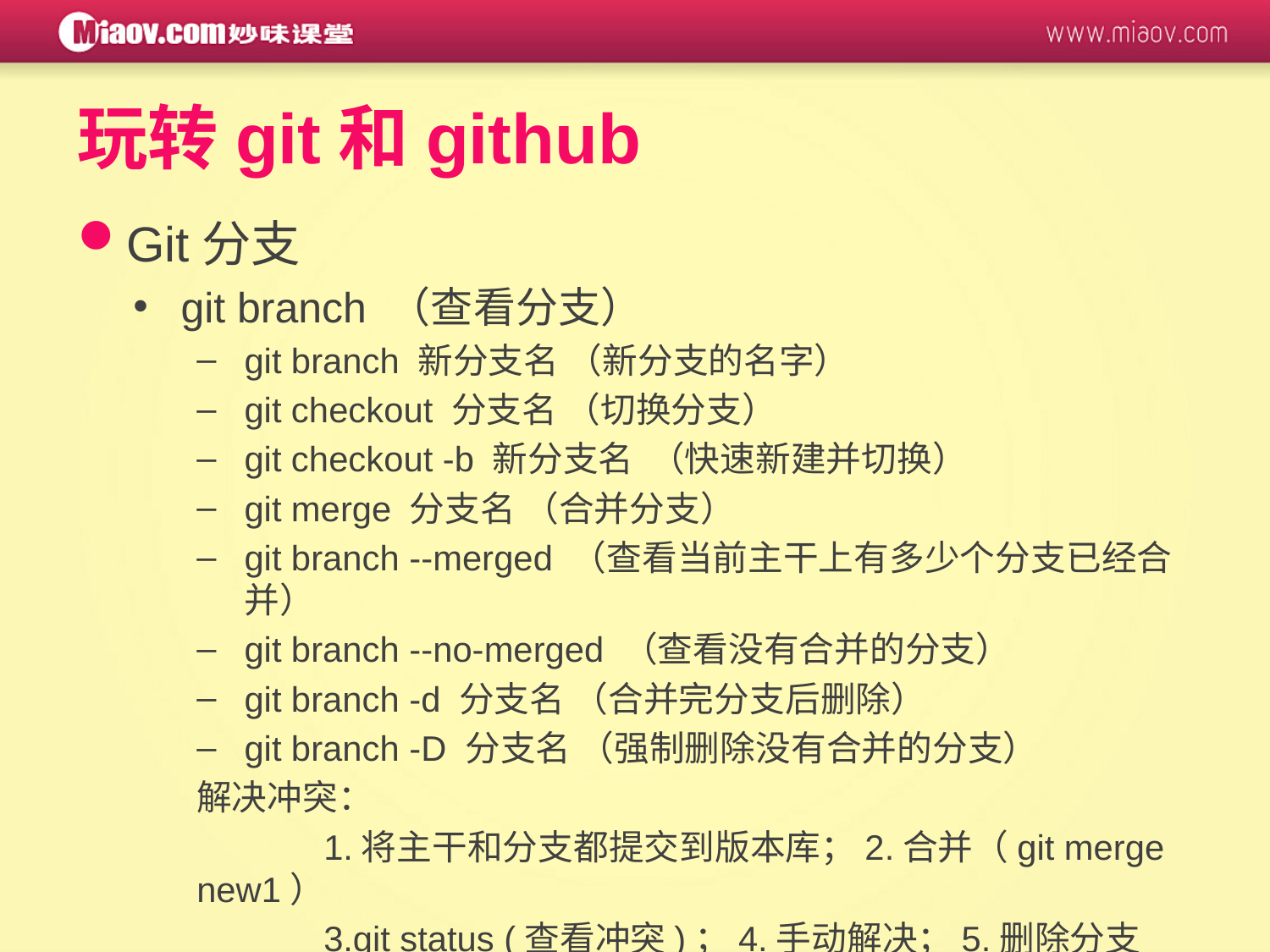

# 玩转git和github
Git分支
git branch （查看分支）
git branch 新分支名 （新分支的名字）
git checkout 分支名 （切换分支）
git checkout -b 新分支名  （快速新建并切换）
git merge 分支名 （合并分支）
git branch --merged （查看当前主干上有多少个分支已经合并）
git branch --no-merged （查看没有合并的分支）
git branch -d 分支名 （合并完分支后删除）
git branch -D 分支名 （强制删除没有合并的分支）
解决冲突：
	1.将主干和分支都提交到版本库；2.合并（git merge new1）
	3.git status (查看冲突)；4.手动解决；5.删除分支